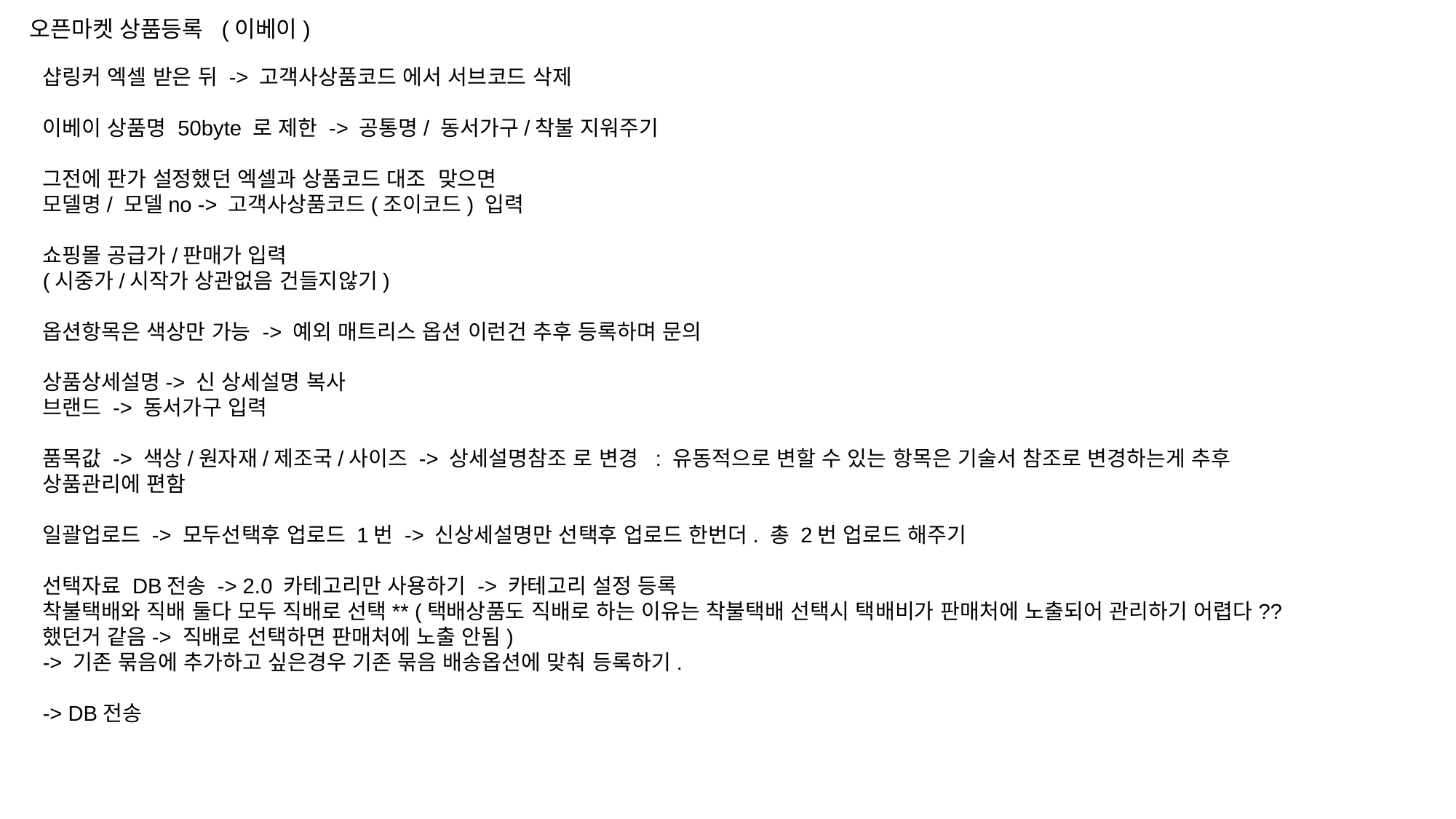

오픈마켓 상품등록  (이베이)

샵링커 엑셀 받은 뒤 -> 고객사상품코드 에서 서브코드 삭제

이베이 상품명 50byte 로 제한 -> 공통명/ 동서가구/착불 지워주기

그전에 판가 설정했던 엑셀과 상품코드 대조  맞으면
모델명/ 모델no -> 고객사상품코드(조이코드) 입력

쇼핑몰 공급가/판매가 입력
(시중가/시작가 상관없음 건들지않기)

옵션항목은 색상만 가능 -> 예외 매트리스 옵션 이런건 추후 등록하며 문의

상품상세설명-> 신 상세설명 복사
브랜드 -> 동서가구 입력

품목값 -> 색상/원자재/제조국/사이즈 -> 상세설명참조 로 변경  : 유동적으로 변할 수 있는 항목은 기술서 참조로 변경하는게 추후 상품관리에 편함

일괄업로드 -> 모두선택후 업로드 1번 -> 신상세설명만 선택후 업로드 한번더. 총 2번 업로드 해주기

선택자료 DB전송 -> 2.0 카테고리만 사용하기 -> 카테고리 설정 등록
착불택배와 직배 둘다 모두 직배로 선택** (택배상품도 직배로 하는 이유는 착불택배 선택시 택배비가 판매처에 노출되어 관리하기 어렵다?? 했던거 같음-> 직배로 선택하면 판매처에 노출 안됨)
-> 기존 묶음에 추가하고 싶은경우 기존 묶음 배송옵션에 맞춰 등록하기.

-> DB전송